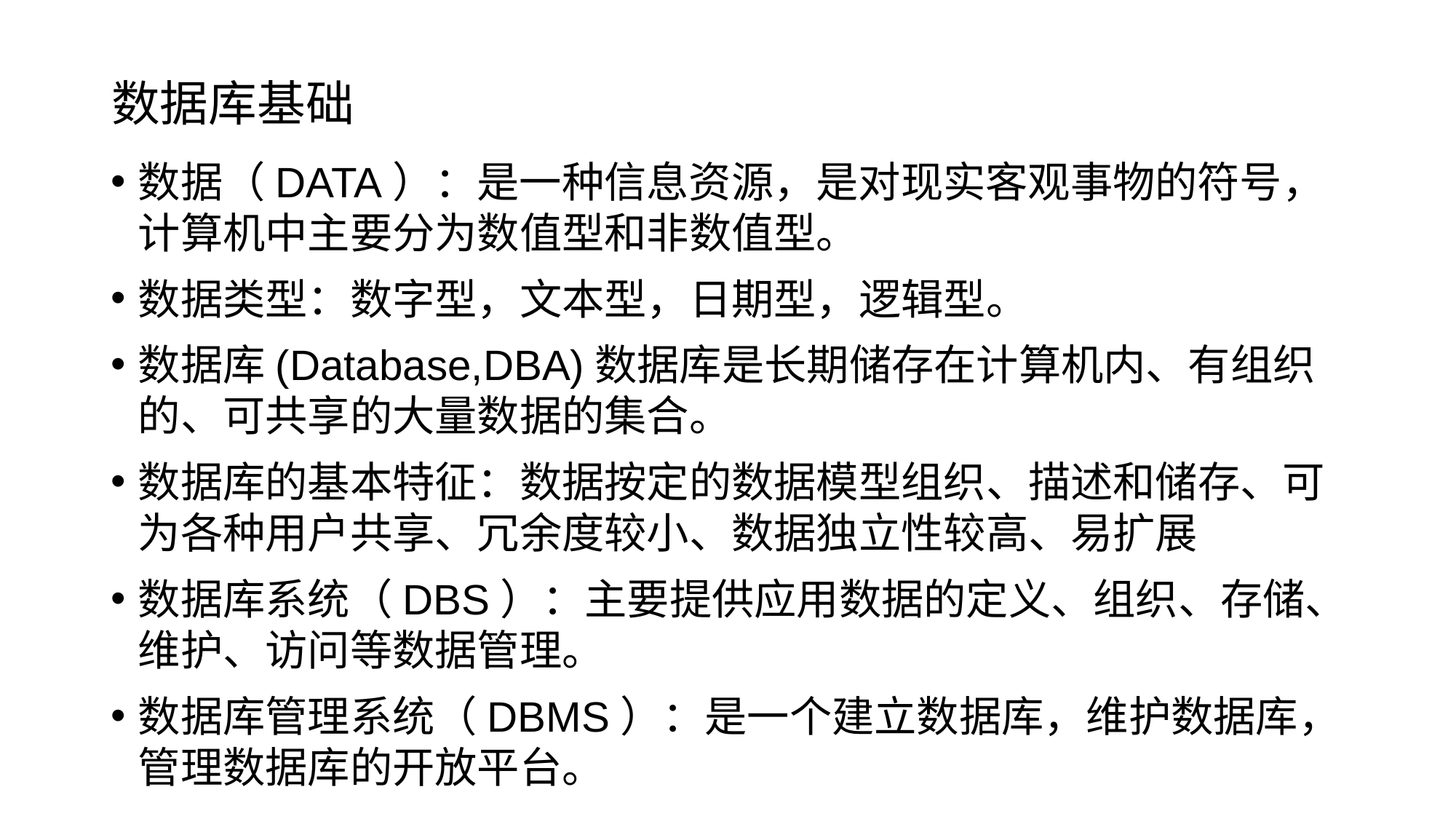

数据库基础
数据（DATA）：是一种信息资源，是对现实客观事物的符号，计算机中主要分为数值型和非数值型。
数据类型：数字型，文本型，日期型，逻辑型。
数据库(Database,DBA)数据库是长期储存在计算机内、有组织的、可共享的大量数据的集合。
数据库的基本特征：数据按定的数据模型组织、描述和储存、可为各种用户共享、冗余度较小、数据独立性较高、易扩展
数据库系统（DBS）：主要提供应用数据的定义、组织、存储、维护、访问等数据管理。
数据库管理系统（DBMS）：是一个建立数据库，维护数据库，管理数据库的开放平台。
3